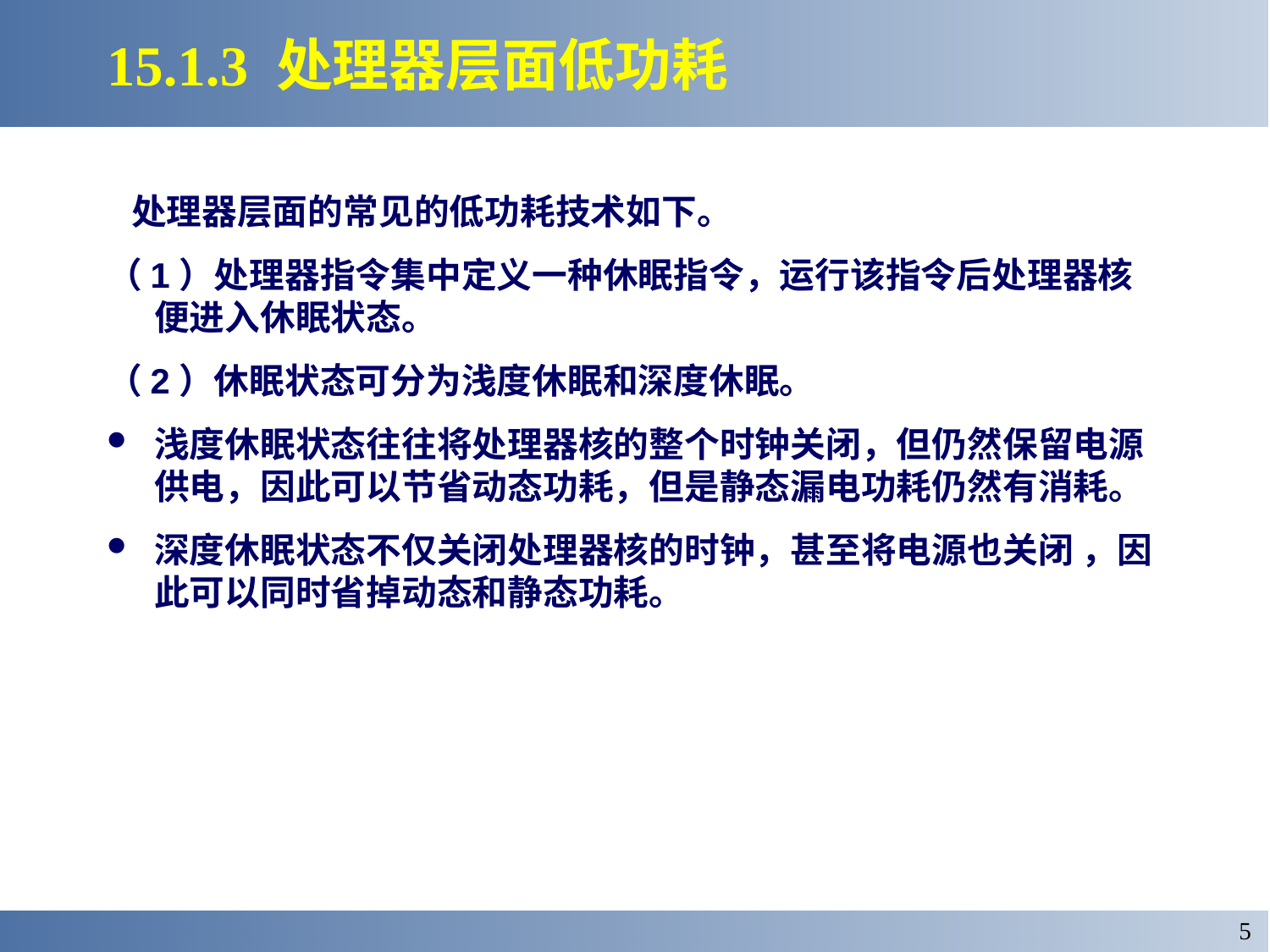

# 15.1.3 处理器层面低功耗
  处理器层面的常见的低功耗技术如下。
（1）处理器指令集中定义一种休眠指令，运行该指令后处理器核便进入休眠状态。
（2）休眠状态可分为浅度休眠和深度休眠。
浅度休眠状态往往将处理器核的整个时钟关闭，但仍然保留电源供电，因此可以节省动态功耗，但是静态漏电功耗仍然有消耗。
深度休眠状态不仅关闭处理器核的时钟，甚至将电源也关闭 ，因此可以同时省掉动态和静态功耗。